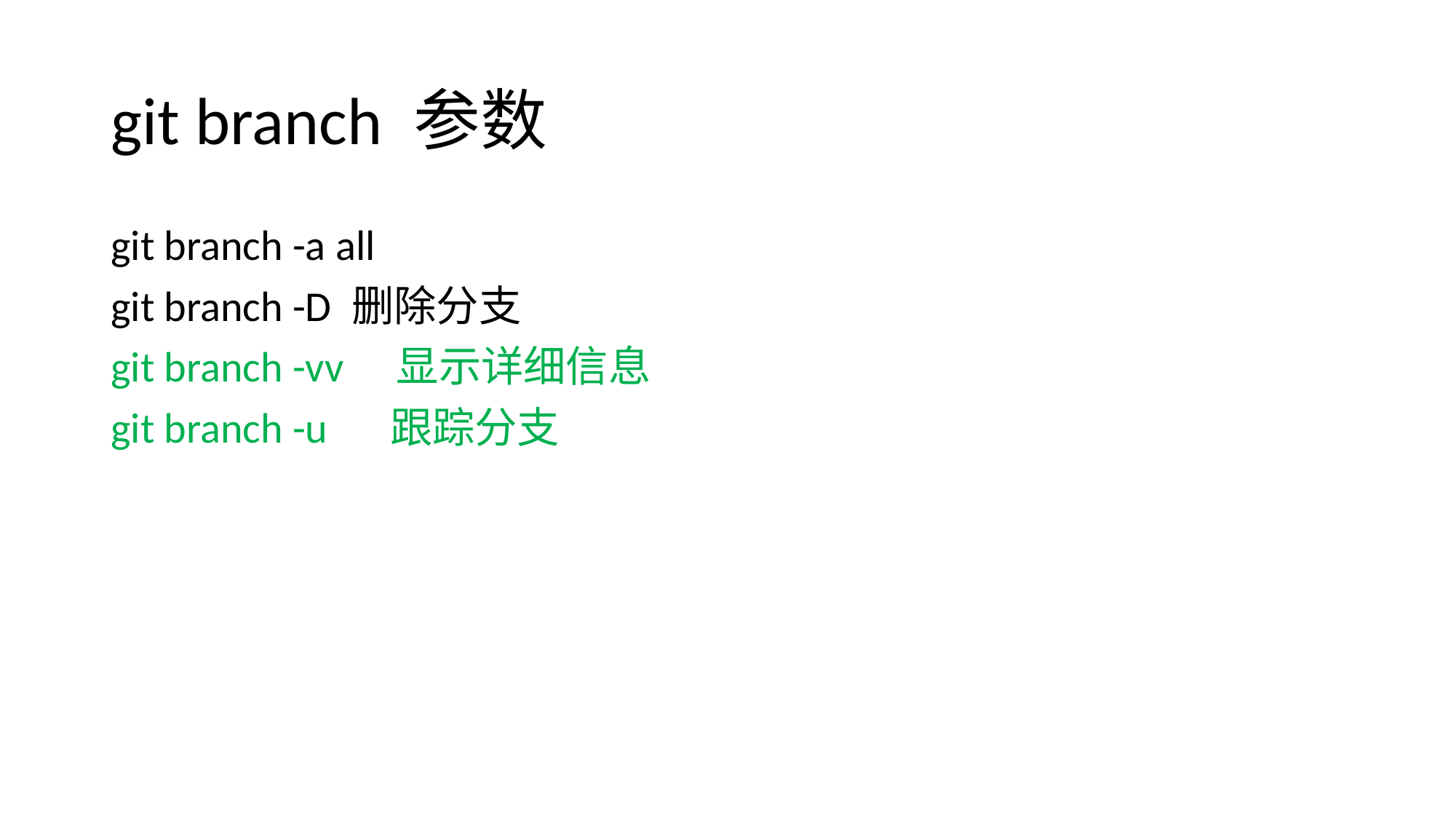

# git branch 参数
git branch -a all
git branch -D 删除分支
git branch -vv　显示详细信息
git branch -u 　跟踪分支